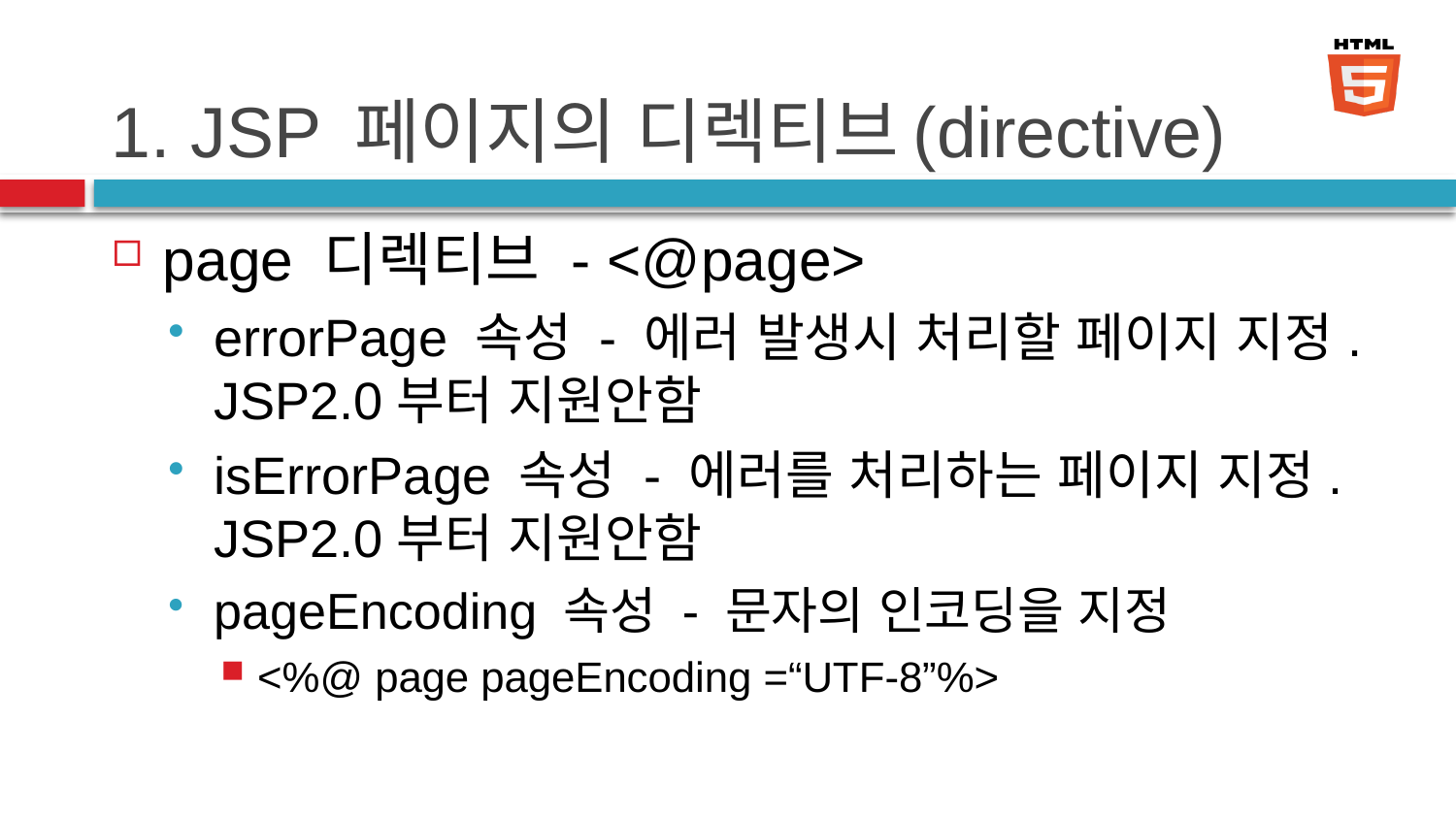

# 1. JSP 페이지의 디렉티브(directive)
page 디렉티브 - <@page>
errorPage 속성 - 에러 발생시 처리할 페이지 지정. JSP2.0부터 지원안함
isErrorPage 속성 - 에러를 처리하는 페이지 지정. JSP2.0부터 지원안함
pageEncoding 속성 - 문자의 인코딩을 지정
<%@ page pageEncoding =“UTF-8”%>